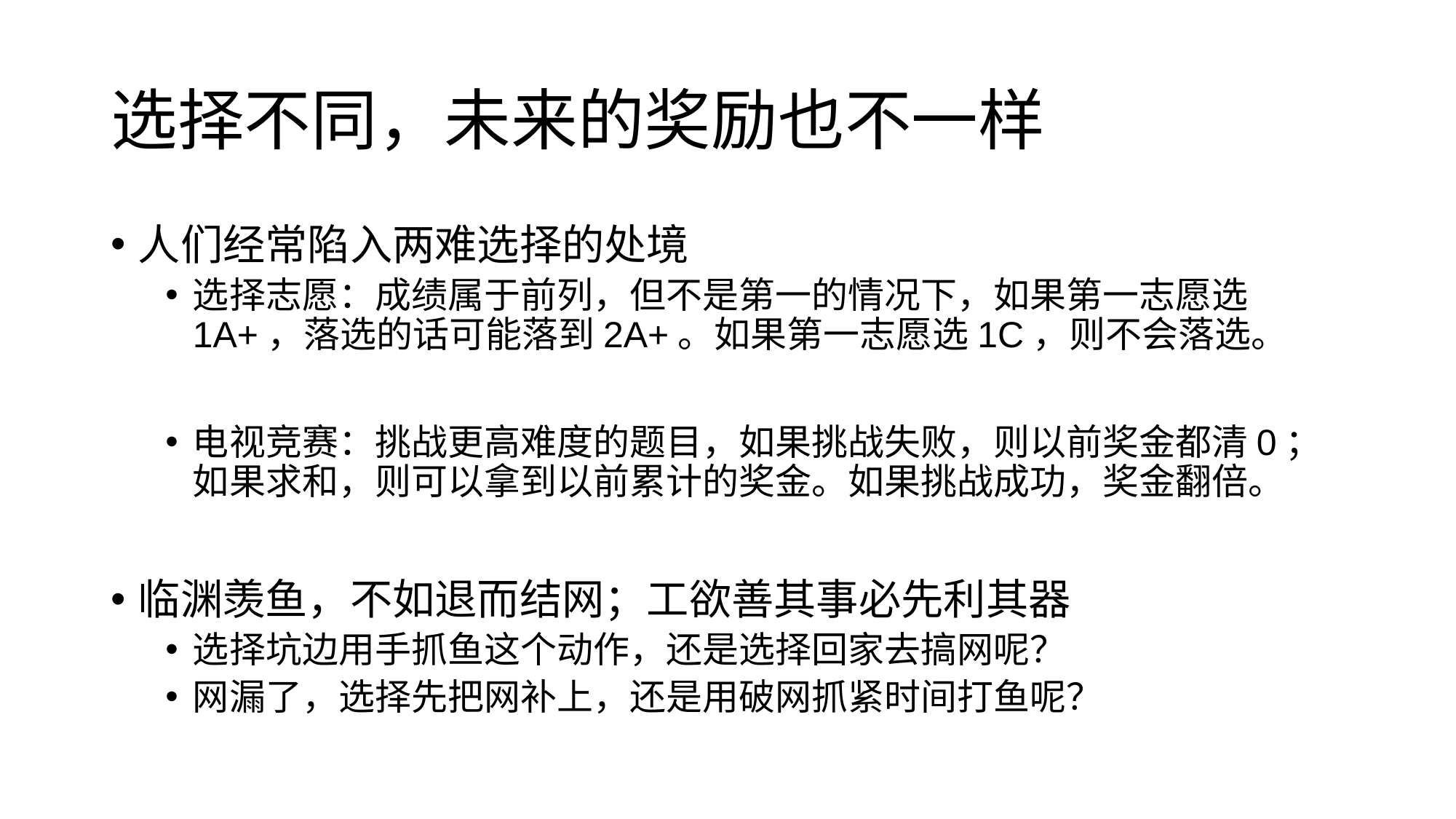

# 选择不同，未来的奖励也不一样
人们经常陷入两难选择的处境
选择志愿：成绩属于前列，但不是第一的情况下，如果第一志愿选1A+，落选的话可能落到2A+。如果第一志愿选1C，则不会落选。

电视竞赛：挑战更高难度的题目，如果挑战失败，则以前奖金都清0；如果求和，则可以拿到以前累计的奖金。如果挑战成功，奖金翻倍。

临渊羡鱼，不如退而结网；工欲善其事必先利其器
选择坑边用手抓鱼这个动作，还是选择回家去搞网呢？
网漏了，选择先把网补上，还是用破网抓紧时间打鱼呢？